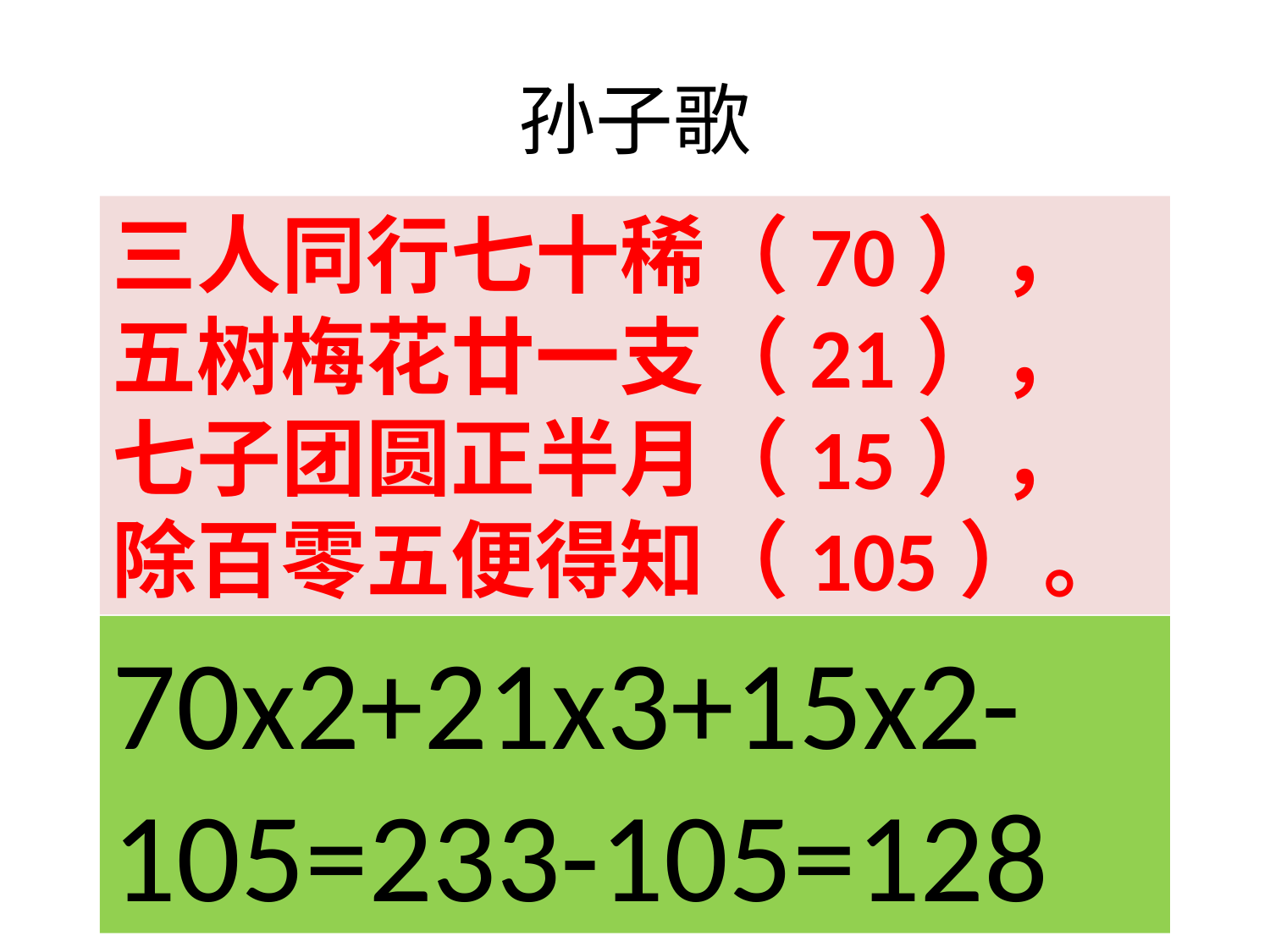

# 孙子歌
三人同行七十稀（70），
五树梅花廿一支（21），
七子团圆正半月（15），
除百零五便得知（105）。
70x2+21x3+15x2-105=233-105=128